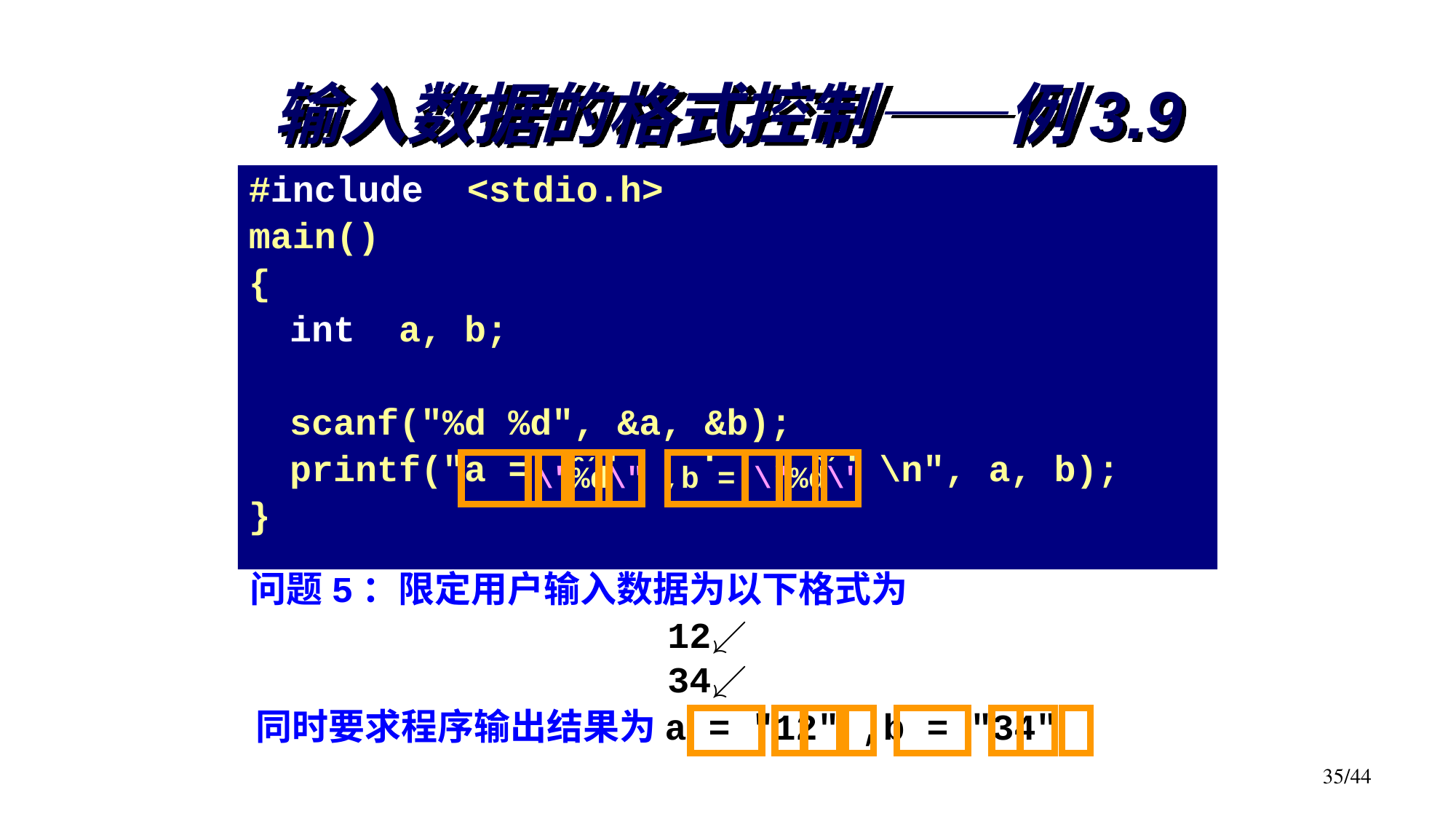

输入数据的格式控制——例3.9
#include  <stdio.h>
main()
{
	int  a, b;

	scanf("%d %d", &a, &b);
	printf("a =  %d ,  b =  %d \n", a, b);
}

\"%d\" ,b = \"%d\"
   问题5：限定用户输入数据为以下格式为
12↙
34↙
   同时要求程序输出结果为a = "12" ,b = "34"